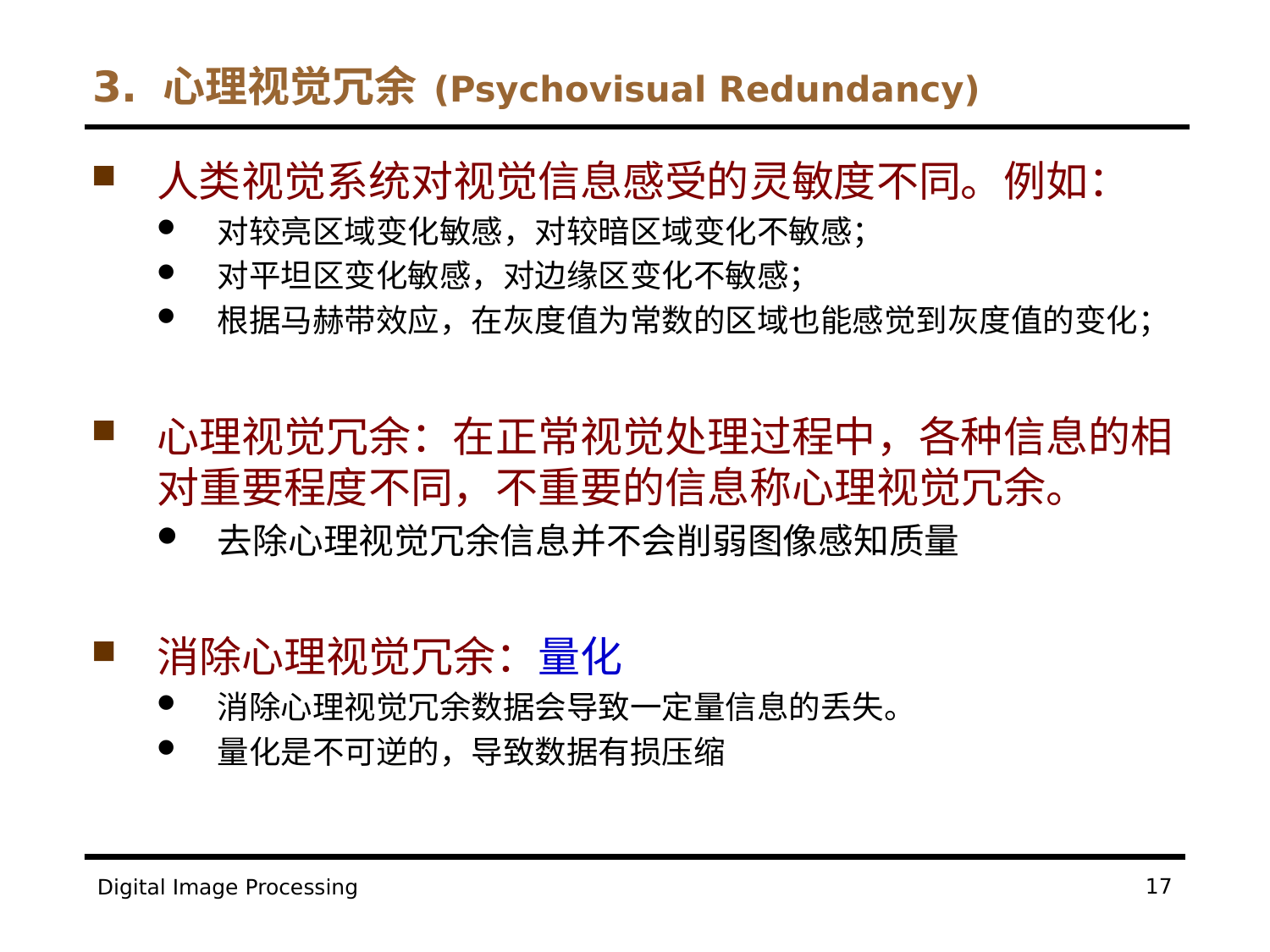

# 3. 心理视觉冗余 (Psychovisual Redundancy)
人类视觉系统对视觉信息感受的灵敏度不同。例如：
对较亮区域变化敏感，对较暗区域变化不敏感；
对平坦区变化敏感，对边缘区变化不敏感；
根据马赫带效应，在灰度值为常数的区域也能感觉到灰度值的变化；

心理视觉冗余：在正常视觉处理过程中，各种信息的相对重要程度不同，不重要的信息称心理视觉冗余。
去除心理视觉冗余信息并不会削弱图像感知质量

消除心理视觉冗余：量化
消除心理视觉冗余数据会导致一定量信息的丢失。
量化是不可逆的，导致数据有损压缩

17
Digital Image Processing